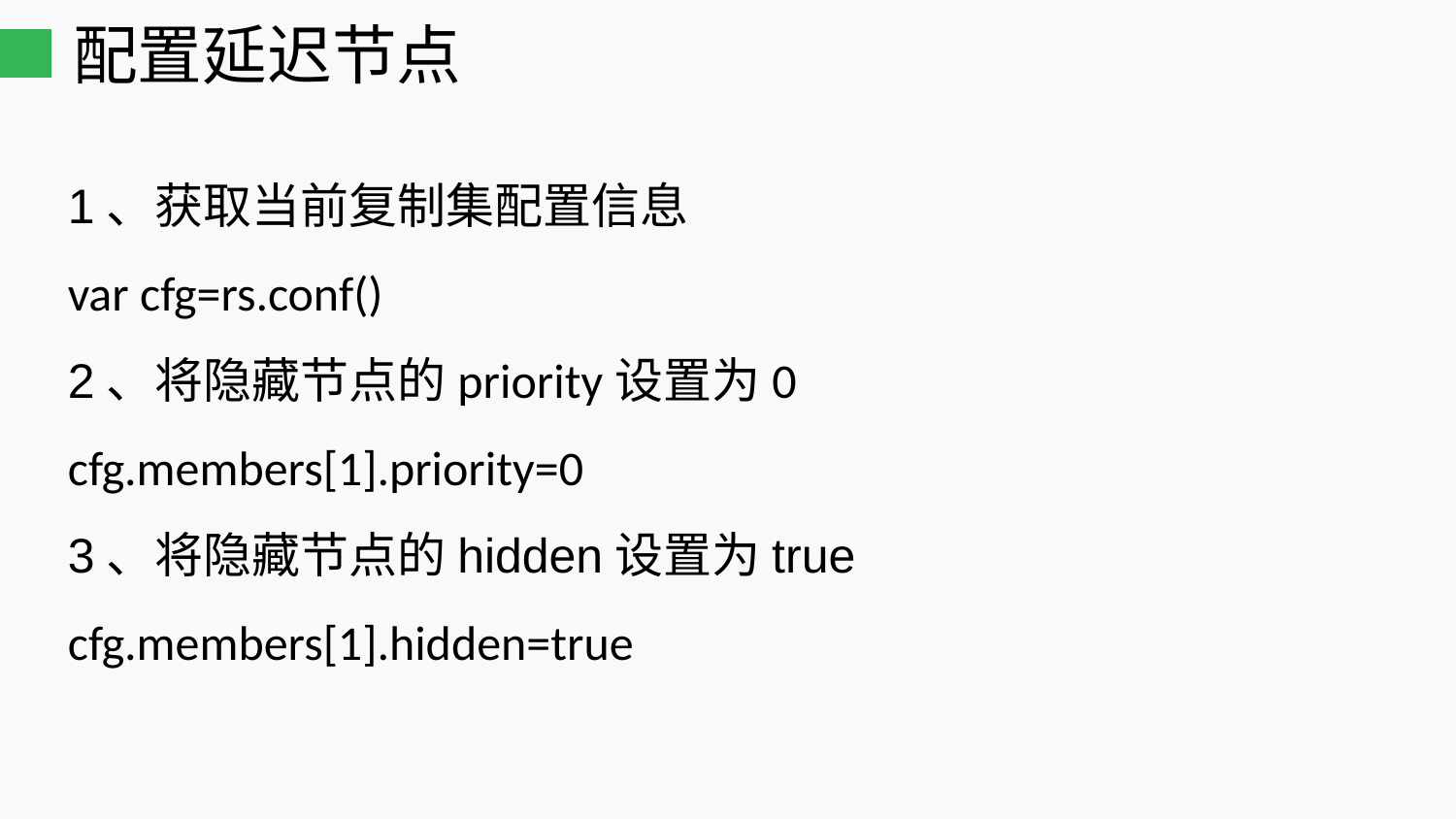

# 配置延迟节点
1、获取当前复制集配置信息
var cfg=rs.conf()
2、将隐藏节点的priority设置为0
cfg.members[1].priority=0
3、将隐藏节点的hidden设置为true
cfg.members[1].hidden=true